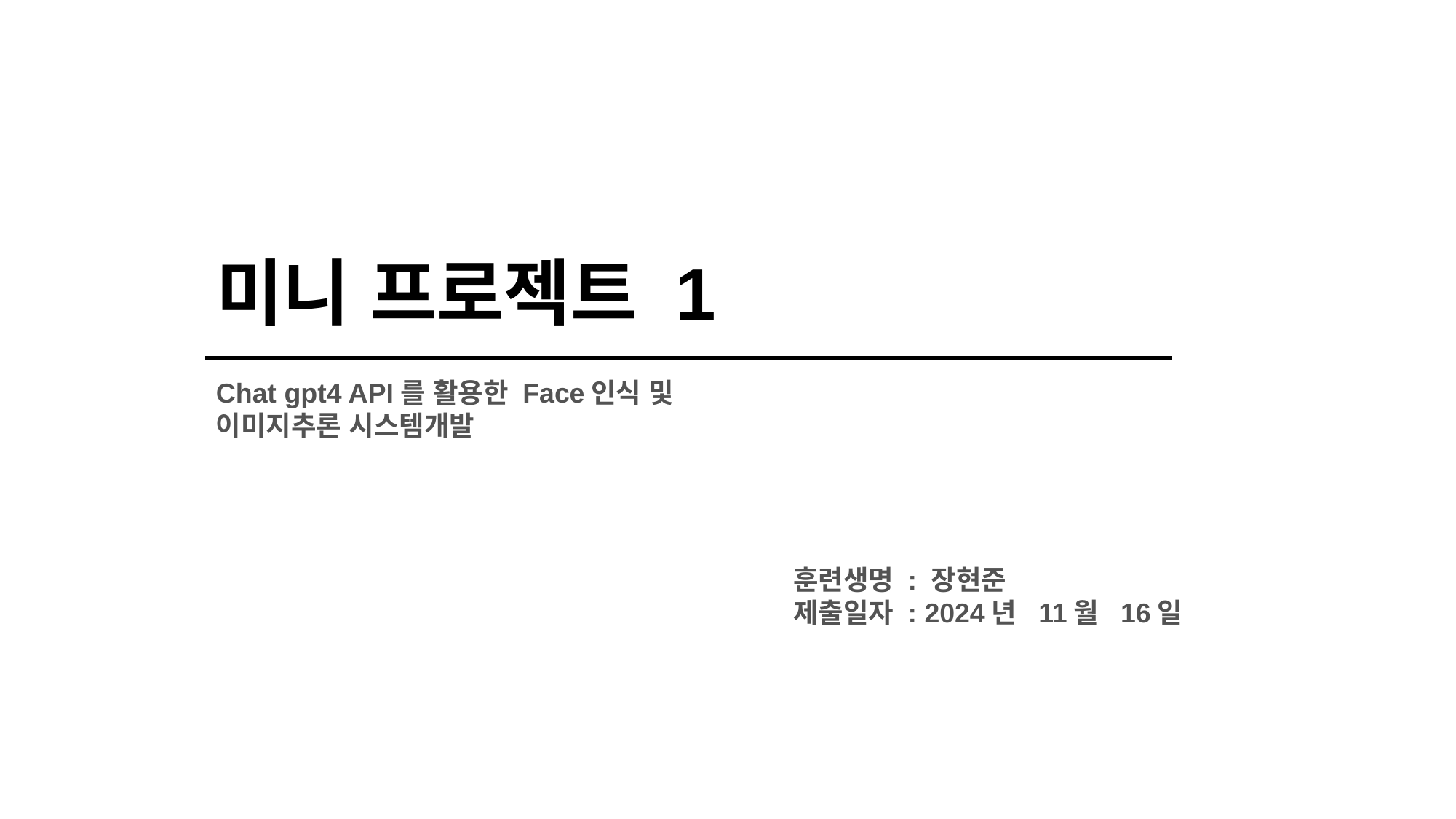

미니 프로젝트 1
Chat gpt4 API를 활용한 Face인식 및 이미지추론 시스템개발
훈련생명 : 장현준
제출일자 : 2024년  11월  16일